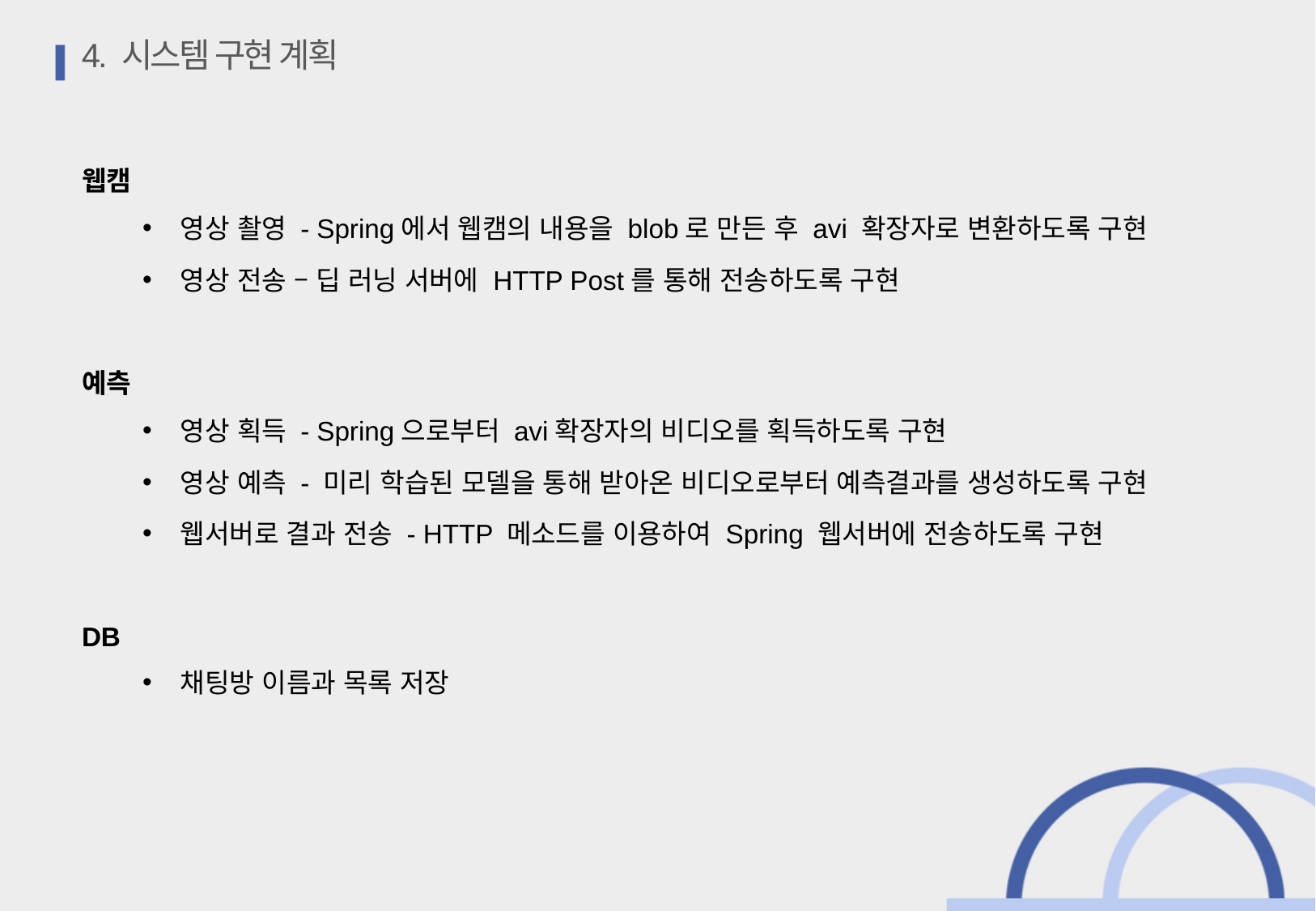

4. 시스템 구현 계획
웹캠
영상 촬영 - Spring에서 웹캠의 내용을 blob로 만든 후 avi 확장자로 변환하도록 구현
영상 전송 – 딥 러닝 서버에 HTTP Post를 통해 전송하도록 구현

예측
영상 획득 - Spring으로부터 avi확장자의 비디오를 획득하도록 구현
영상 예측 - 미리 학습된 모델을 통해 받아온 비디오로부터 예측결과를 생성하도록 구현
웹서버로 결과 전송 - HTTP 메소드를 이용하여 Spring 웹서버에 전송하도록 구현

DB
채팅방 이름과 목록 저장